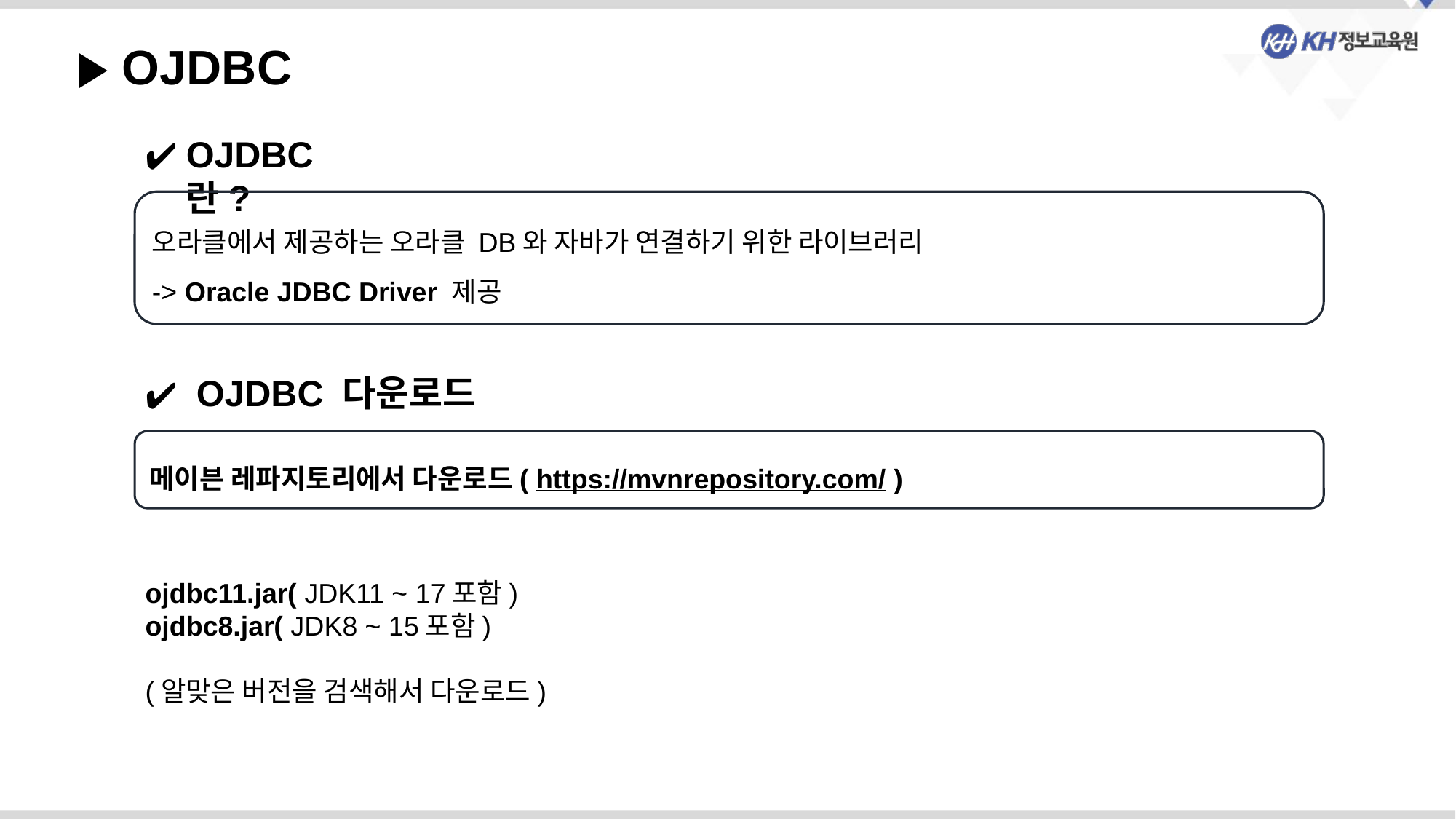

▶ OJDBC
OJDBC란?
오라클에서 제공하는 오라클 DB와 자바가 연결하기 위한 라이브러리
-> Oracle JDBC Driver 제공
 OJDBC 다운로드
메이븐 레파지토리에서 다운로드( https://mvnrepository.com/ )
ojdbc11.jar( JDK11 ~ 17포함)
ojdbc8.jar( JDK8 ~ 15포함)
(알맞은 버전을 검색해서 다운로드)